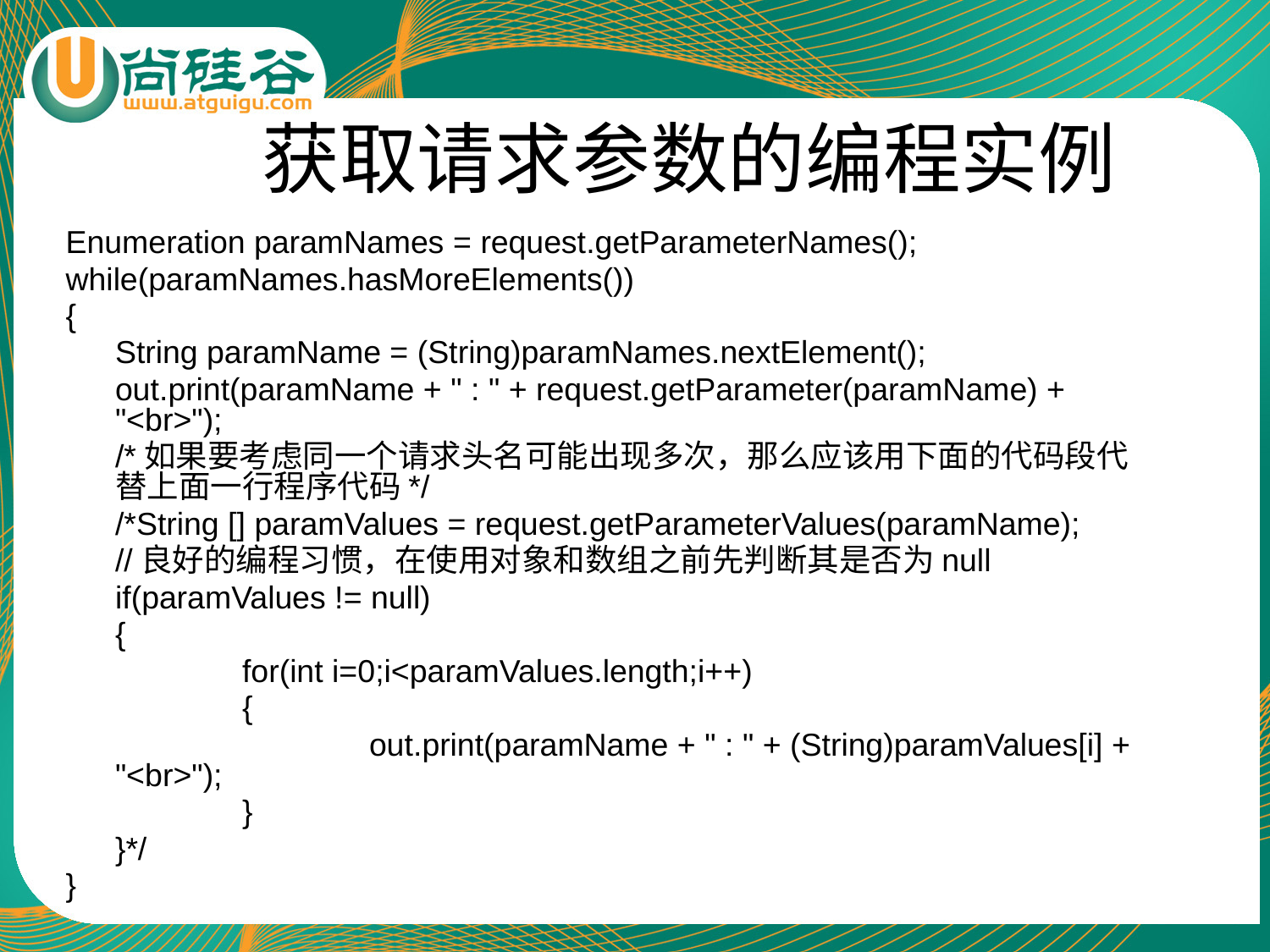

# 获取请求参数的编程实例
Enumeration paramNames = request.getParameterNames();
while(paramNames.hasMoreElements())
{
	String paramName = (String)paramNames.nextElement();
	out.print(paramName + " : " + request.getParameter(paramName) + "<br>");
	/*如果要考虑同一个请求头名可能出现多次，那么应该用下面的代码段代替上面一行程序代码*/
	/*String [] paramValues = request.getParameterValues(paramName);
	//良好的编程习惯，在使用对象和数组之前先判断其是否为null
	if(paramValues != null)
	{
		for(int i=0;i<paramValues.length;i++)
		{
			out.print(paramName + " : " + (String)paramValues[i] + "<br>");
		}
	}*/
}